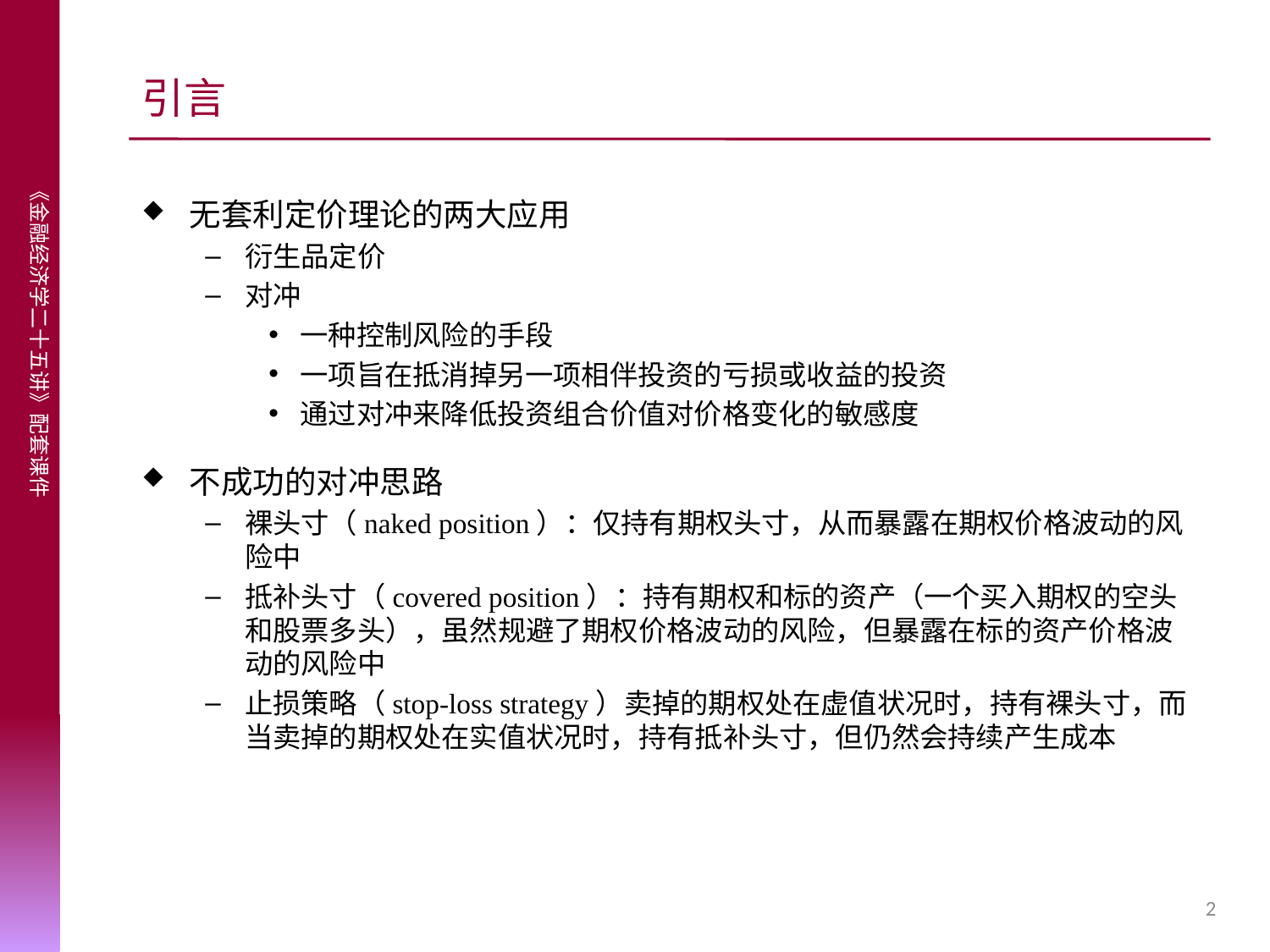

# 引言
无套利定价理论的两大应用
衍生品定价
对冲
一种控制风险的手段
一项旨在抵消掉另一项相伴投资的亏损或收益的投资
通过对冲来降低投资组合价值对价格变化的敏感度
不成功的对冲思路
裸头寸（naked position）：仅持有期权头寸，从而暴露在期权价格波动的风险中
抵补头寸（covered position）：持有期权和标的资产（一个买入期权的空头和股票多头），虽然规避了期权价格波动的风险，但暴露在标的资产价格波动的风险中
止损策略（stop-loss strategy）卖掉的期权处在虚值状况时，持有裸头寸，而当卖掉的期权处在实值状况时，持有抵补头寸，但仍然会持续产生成本
2